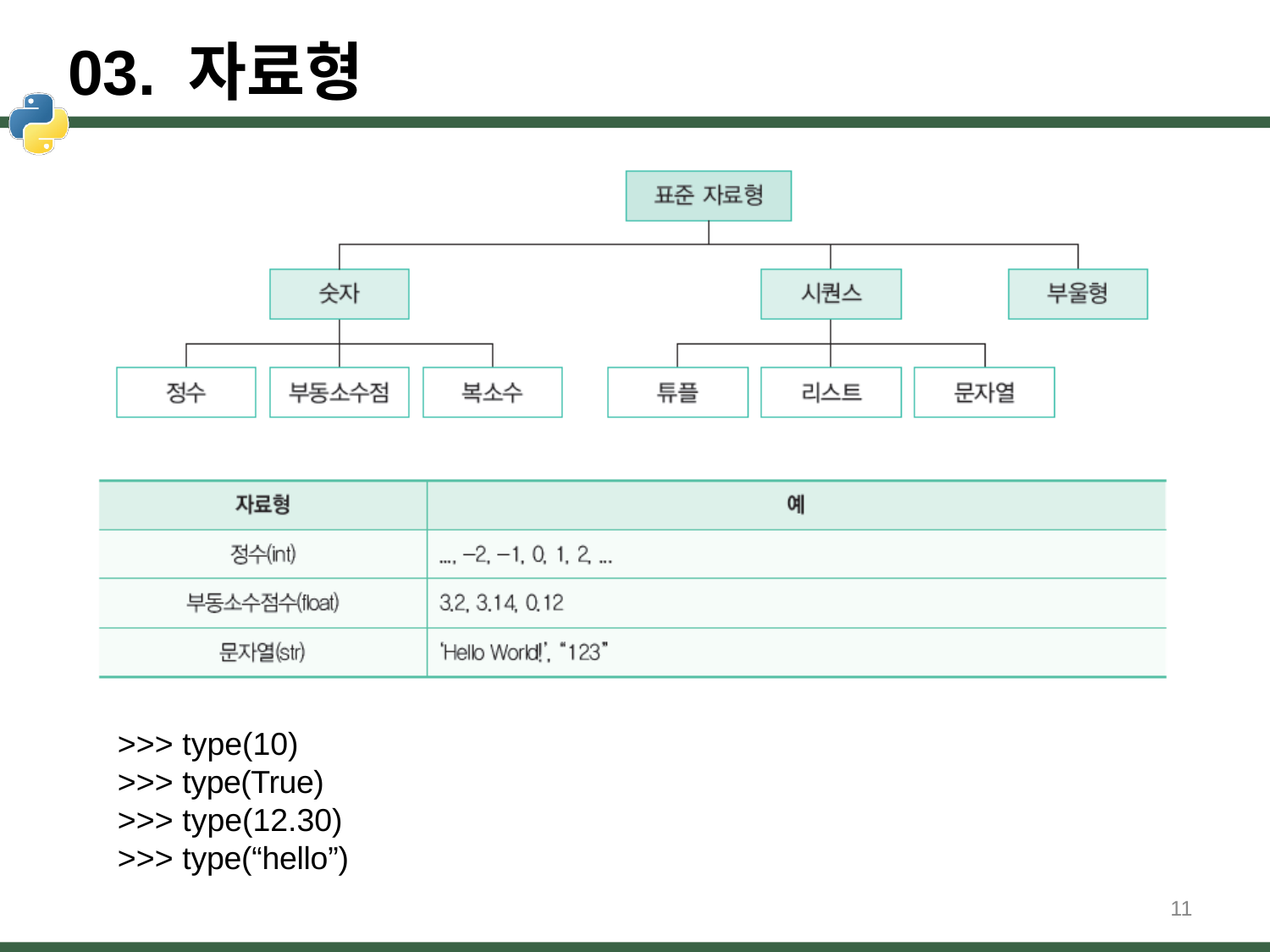

# 03. 자료형

>>> type(10)
>>> type(True)
>>> type(12.30)
>>> type(“hello”)
11